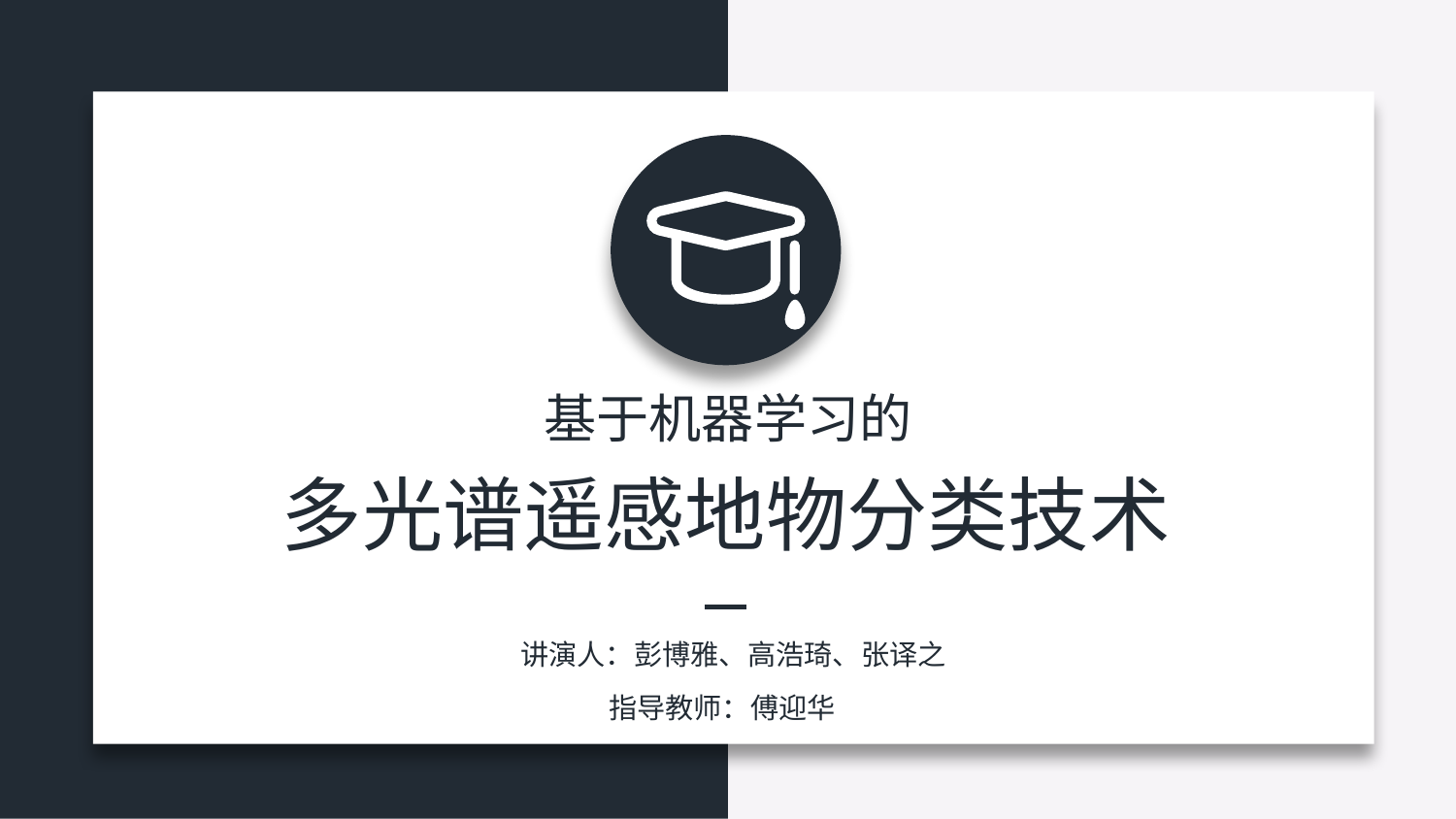

基于机器学习的
多光谱遥感地物分类技术
讲演人：彭博雅、高浩琦、张译之

指导教师：傅迎华